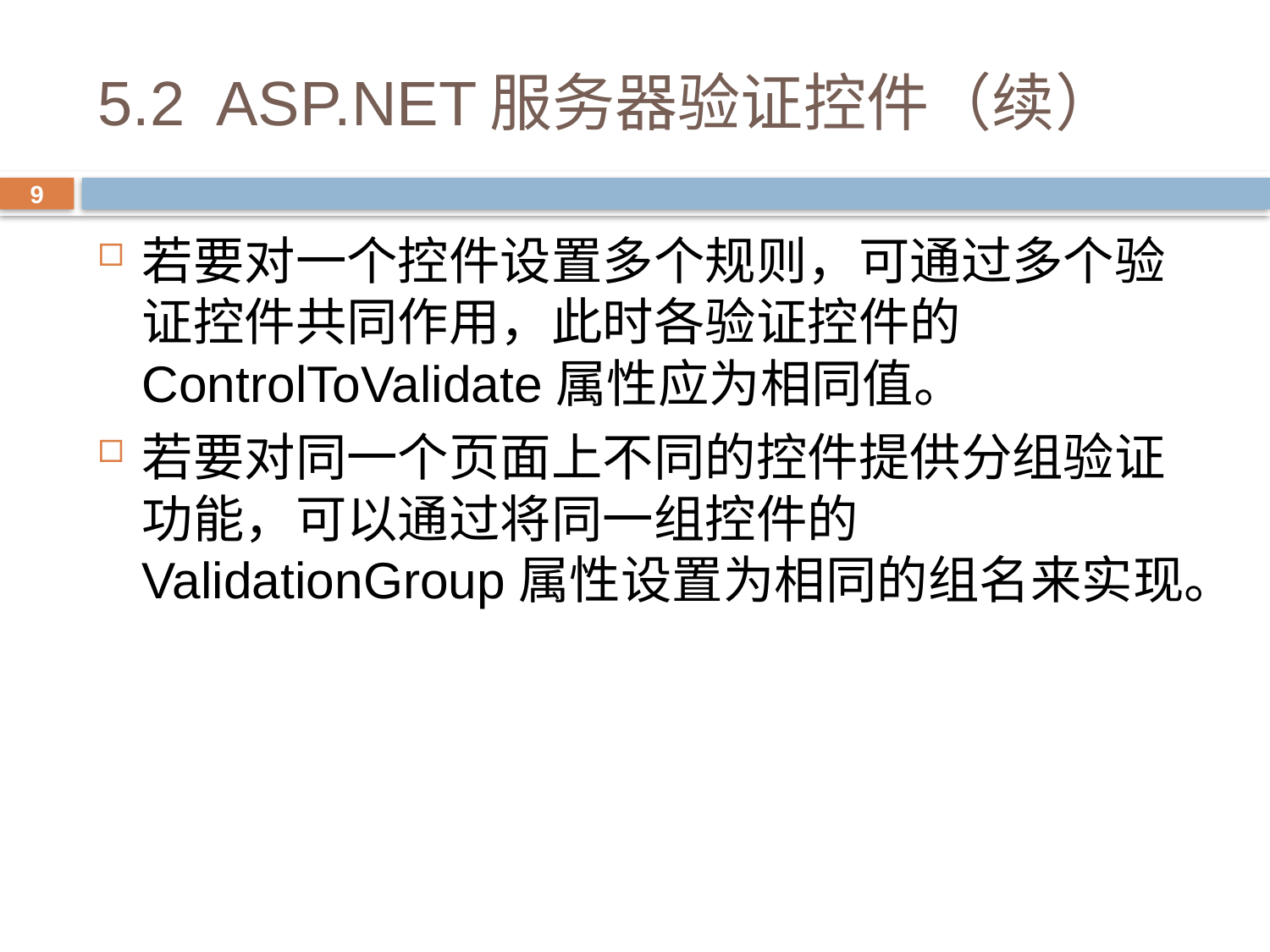

# 5.2  ASP.NET服务器验证控件（续）
9
若要对一个控件设置多个规则，可通过多个验证控件共同作用，此时各验证控件的ControlToValidate属性应为相同值。
若要对同一个页面上不同的控件提供分组验证功能，可以通过将同一组控件的ValidationGroup属性设置为相同的组名来实现。